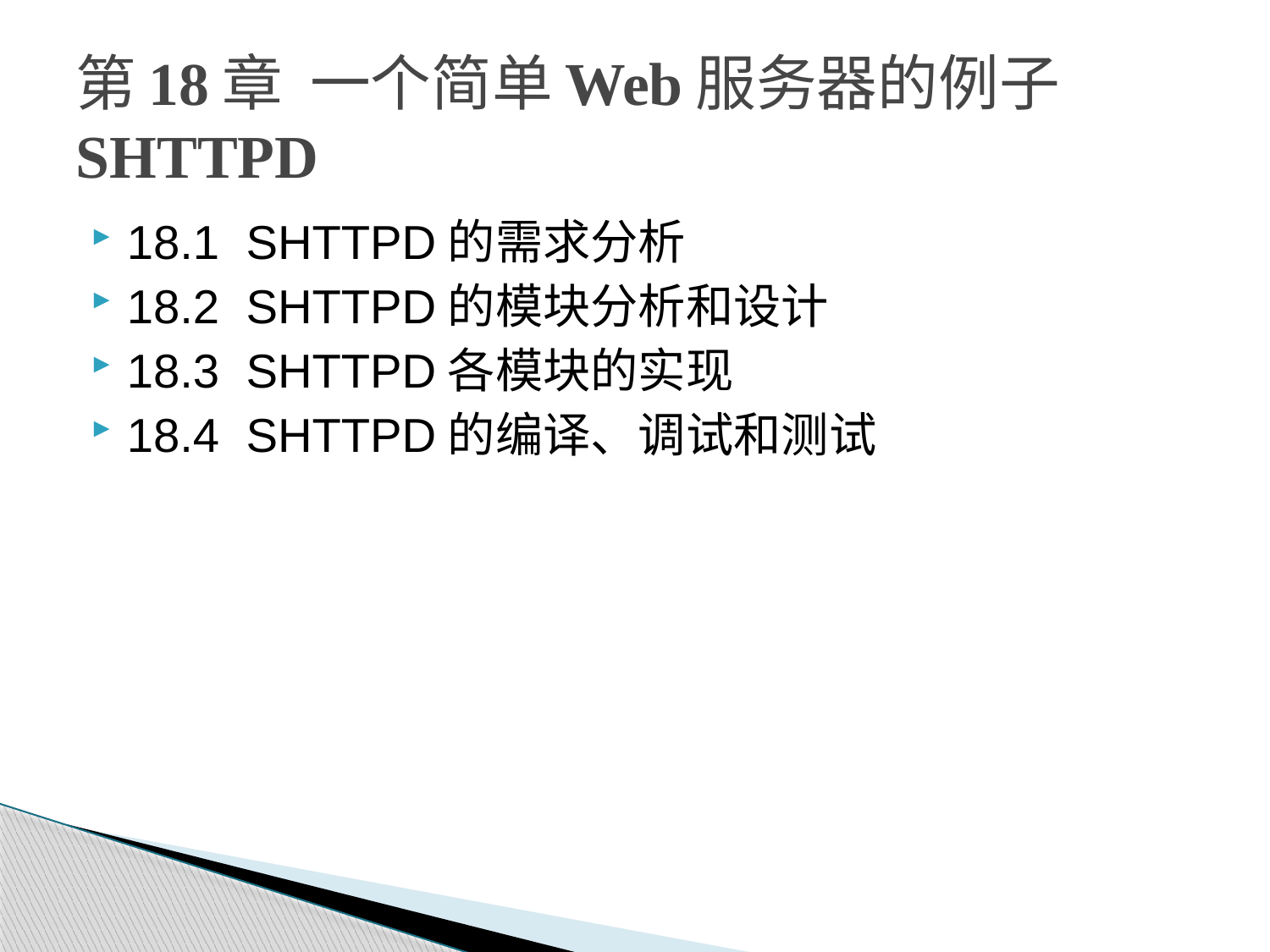

# 第18章  一个简单Web服务器的例子SHTTPD
18.1  SHTTPD的需求分析
18.2  SHTTPD的模块分析和设计
18.3  SHTTPD各模块的实现
18.4  SHTTPD的编译、调试和测试